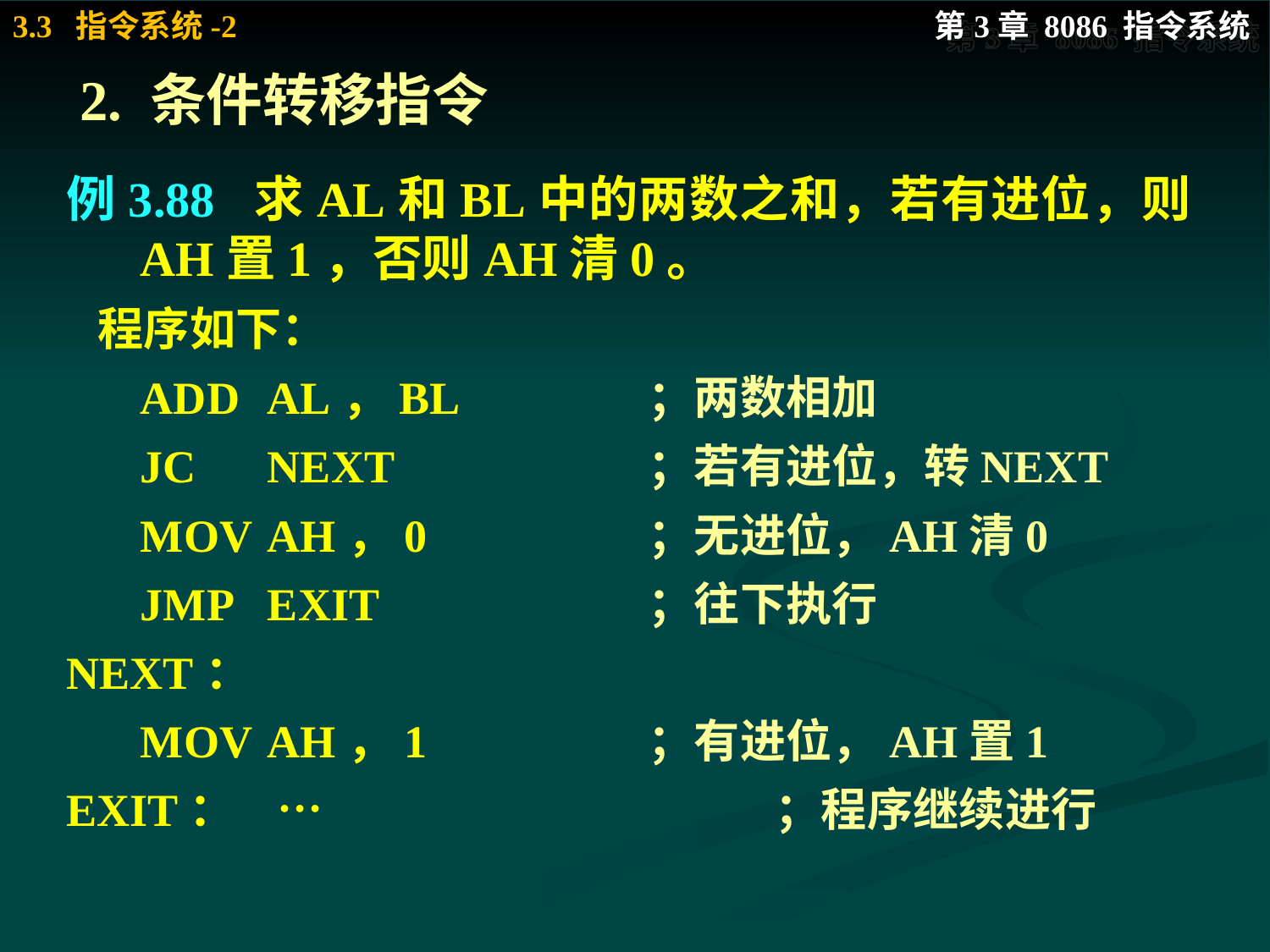

# 2. 条件转移指令
例3.88  求AL和BL中的两数之和，若有进位，则AH置1，否则AH清0。
  程序如下：
	ADD	AL，BL		；两数相加
	JC	NEXT		；若有进位，转NEXT
	MOV	AH，0		；无进位，AH清0
	JMP	EXIT			；往下执行
NEXT：
	MOV	AH，1		；有进位，AH置1
EXIT：    …				；程序继续进行